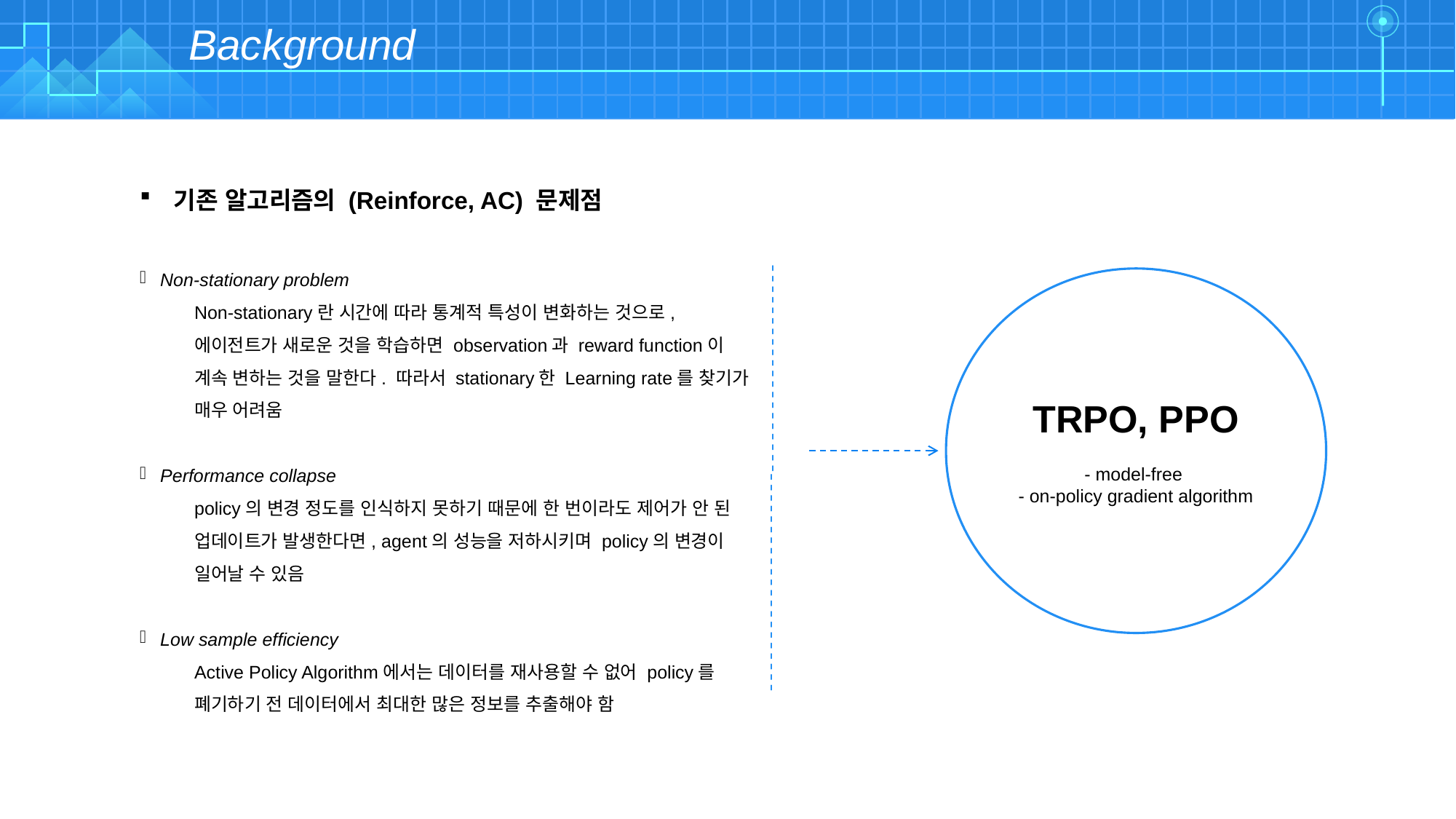

|  |  |  |  |  |  |  |  |  |  |  |  |  |  |  |  |  |  |  |  |  |  |  |  |  |  |  |  |  |  |  |  |  |  |  |  |  |  |  |  |  |  |  |  |  |  |  |  |  |  |  |  |  |  |  |  |  |  |  |  |
| --- | --- | --- | --- | --- | --- | --- | --- | --- | --- | --- | --- | --- | --- | --- | --- | --- | --- | --- | --- | --- | --- | --- | --- | --- | --- | --- | --- | --- | --- | --- | --- | --- | --- | --- | --- | --- | --- | --- | --- | --- | --- | --- | --- | --- | --- | --- | --- | --- | --- | --- | --- | --- | --- | --- | --- | --- | --- | --- | --- |
|  |  |  |  |  |  |  |  |  |  |  |  |  |  |  |  |  |  |  |  |  |  |  |  |  |  |  |  |  |  |  |  |  |  |  |  |  |  |  |  |  |  |  |  |  |  |  |  |  |  |  |  |  |  |  |  |  |  |  |  |
|  |  |  |  |  |  |  |  |  |  |  |  |  |  |  |  |  |  |  |  |  |  |  |  |  |  |  |  |  |  |  |  |  |  |  |  |  |  |  |  |  |  |  |  |  |  |  |  |  |  |  |  |  |  |  |  |  |  |  |  |
|  |  |  |  |  |  |  |  |  |  |  |  |  |  |  |  |  |  |  |  |  |  |  |  |  |  |  |  |  |  |  |  |  |  |  |  |  |  |  |  |  |  |  |  |  |  |  |  |  |  |  |  |  |  |  |  |  |  |  |  |
|  |  |  |  |  |  |  |  |  |  |  |  |  |  |  |  |  |  |  |  |  |  |  |  |  |  |  |  |  |  |  |  |  |  |  |  |  |  |  |  |  |  |  |  |  |  |  |  |  |  |  |  |  |  |  |  |  |  |  |  |

Background

기존 알고리즘의 (Reinforce, AC) 문제점

Non-stationary problem
Non-stationary란 시간에 따라 통계적 특성이 변화하는 것으로, 에이전트가 새로운 것을 학습하면 observation과 reward function이 계속 변하는 것을 말한다. 따라서 stationary한 Learning rate를 찾기가 매우 어려움

Performance collapse
policy의 변경 정도를 인식하지 못하기 때문에 한 번이라도 제어가 안 된 업데이트가 발생한다면, agent의 성능을 저하시키며 policy의 변경이 일어날 수 있음

Low sample efficiency
Active Policy Algorithm에서는 데이터를 재사용할 수 없어 policy를 폐기하기 전 데이터에서 최대한 많은 정보를 추출해야 함
TRPO, PPO

- model-free
- on-policy gradient algorithm